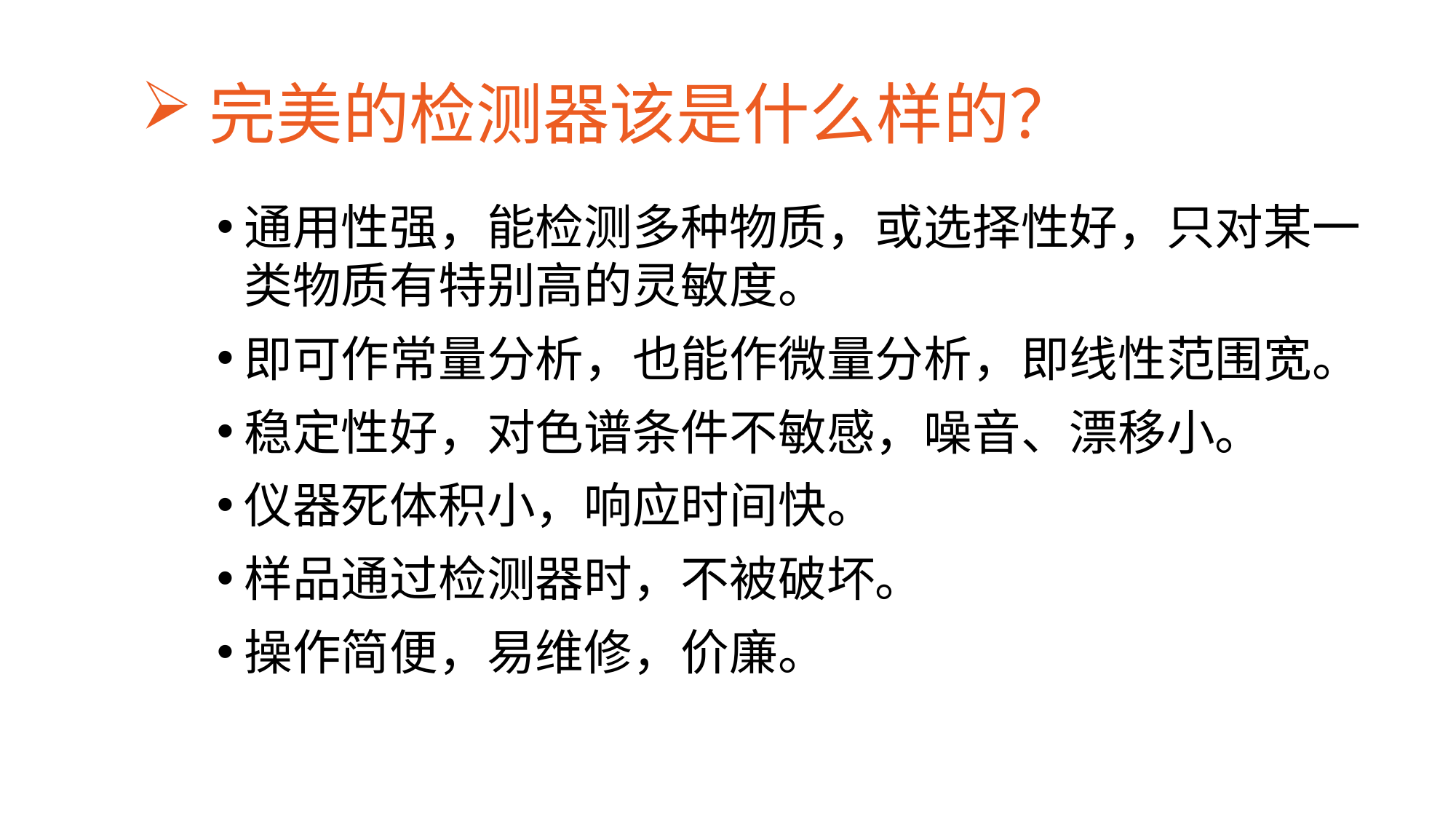

完美的检测器该是什么样的？
通用性强，能检测多种物质，或选择性好，只对某一类物质有特别高的灵敏度。
即可作常量分析，也能作微量分析，即线性范围宽。
稳定性好，对色谱条件不敏感，噪音、漂移小。
仪器死体积小，响应时间快。
样品通过检测器时，不被破坏。
操作简便，易维修，价廉。